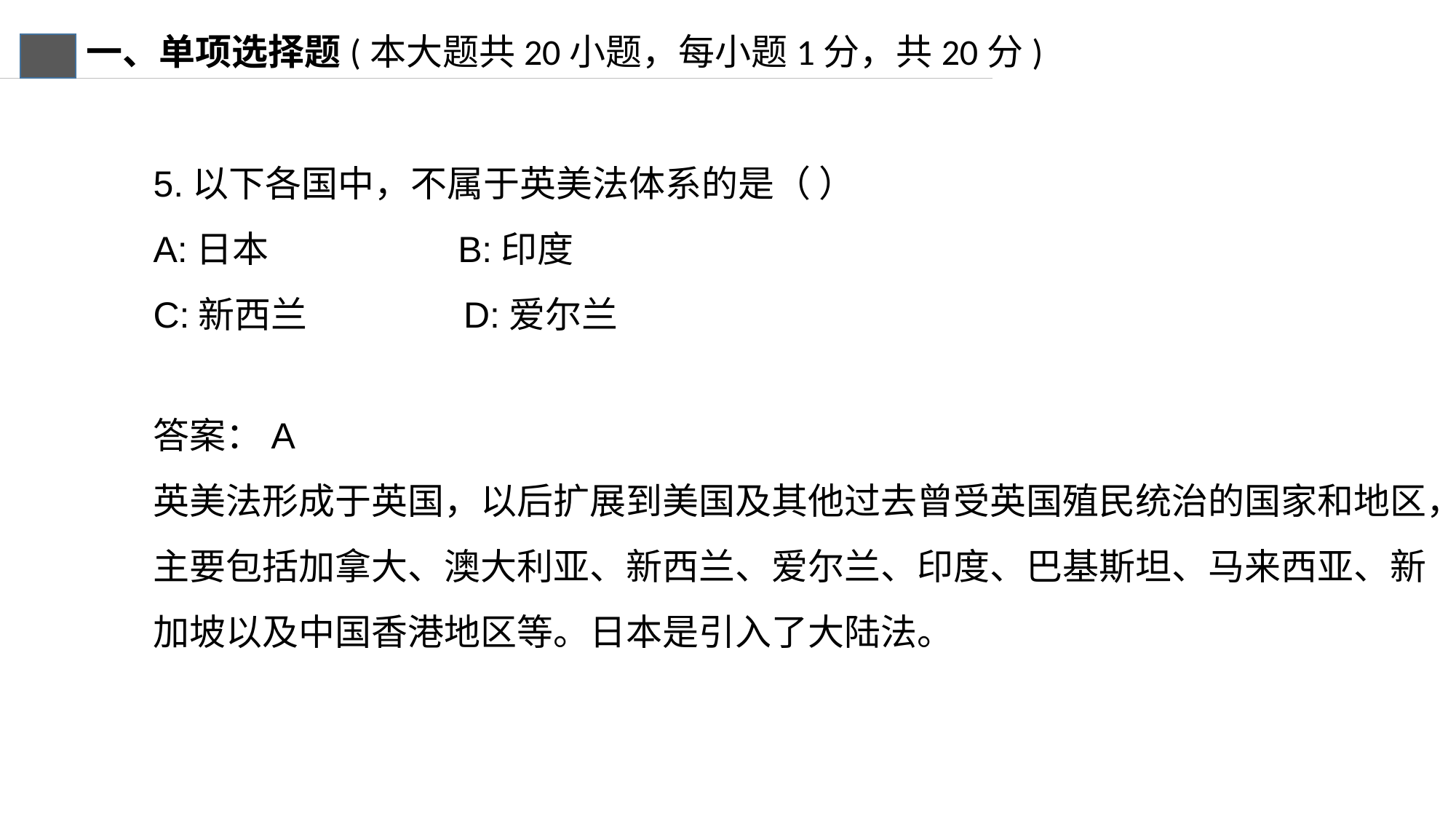

一、单项选择题(本大题共20小题，每小题1分，共20分)

5.以下各国中，不属于英美法体系的是（ ）
A:日本                      B:印度
C:新西兰                  D:爱尔兰
答案：A
英美法形成于英国，以后扩展到美国及其他过去曾受英国殖民统治的国家和地区，主要包括加拿大、澳大利亚、新西兰、爱尔兰、印度、巴基斯坦、马来西亚、新加坡以及中国香港地区等。日本是引入了大陆法。